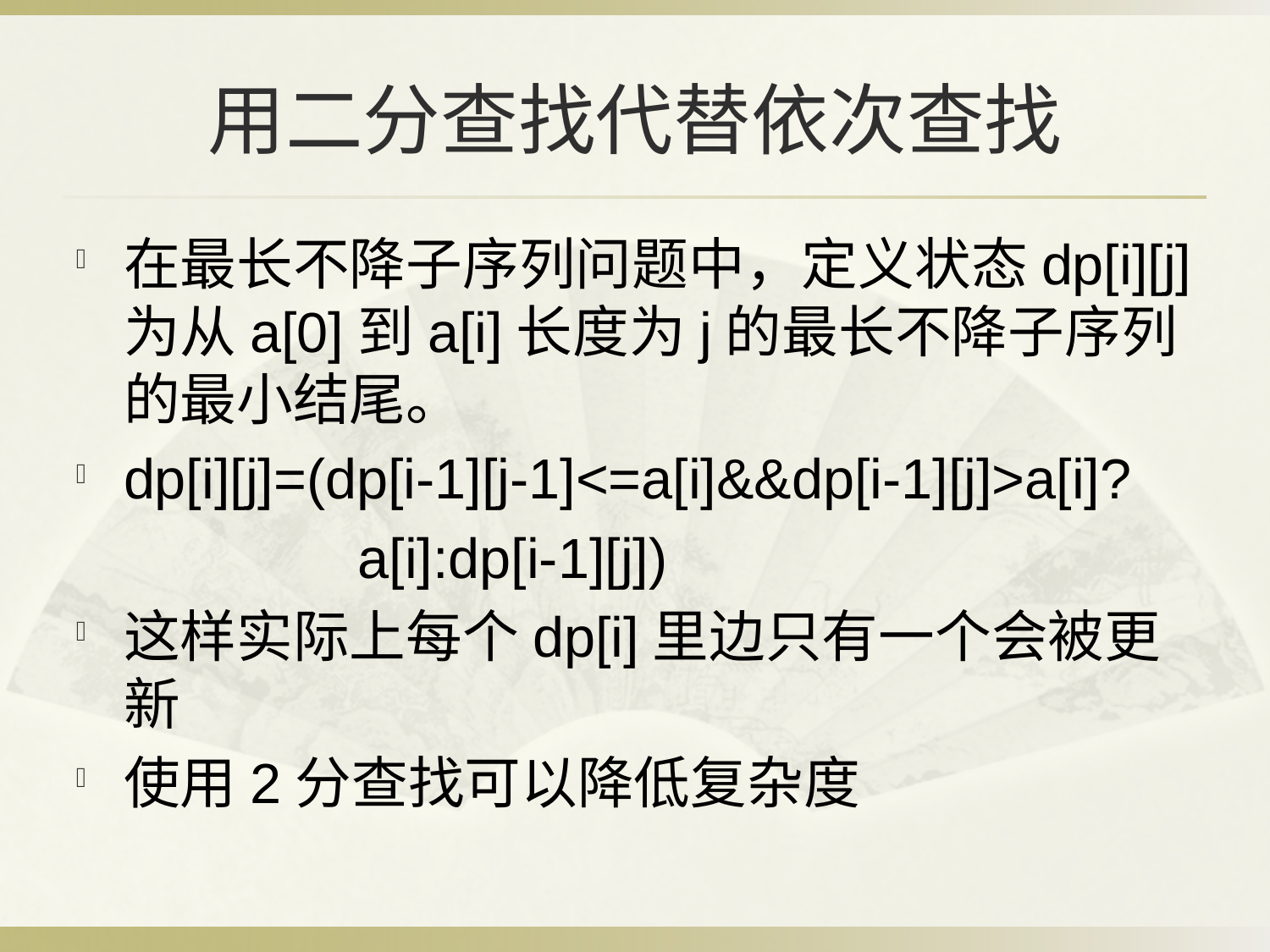

# 用二分查找代替依次查找
在最长不降子序列问题中，定义状态dp[i][j]为从a[0]到a[i]长度为j的最长不降子序列的最小结尾。
dp[i][j]=(dp[i-1][j-1]<=a[i]&&dp[i-1][j]>a[i]?
                  a[i]:dp[i-1][j])
这样实际上每个dp[i]里边只有一个会被更新
使用2分查找可以降低复杂度